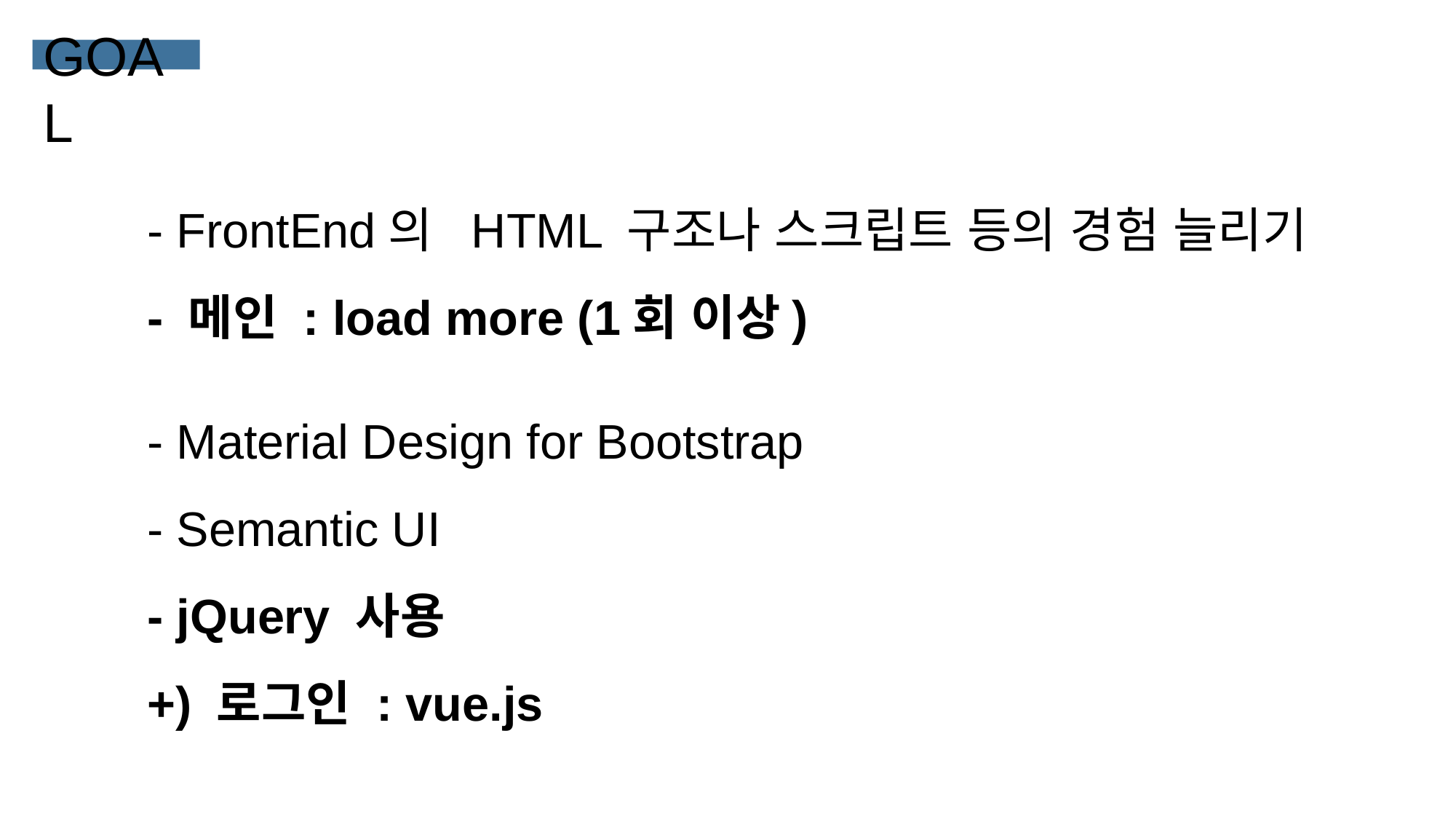

GOAL
- FrontEnd의  HTML 구조나 스크립트 등의 경험 늘리기
- 메인 : load more (1회 이상)

- Material Design for Bootstrap
- Semantic UI
- jQuery 사용
+) 로그인 : vue.js